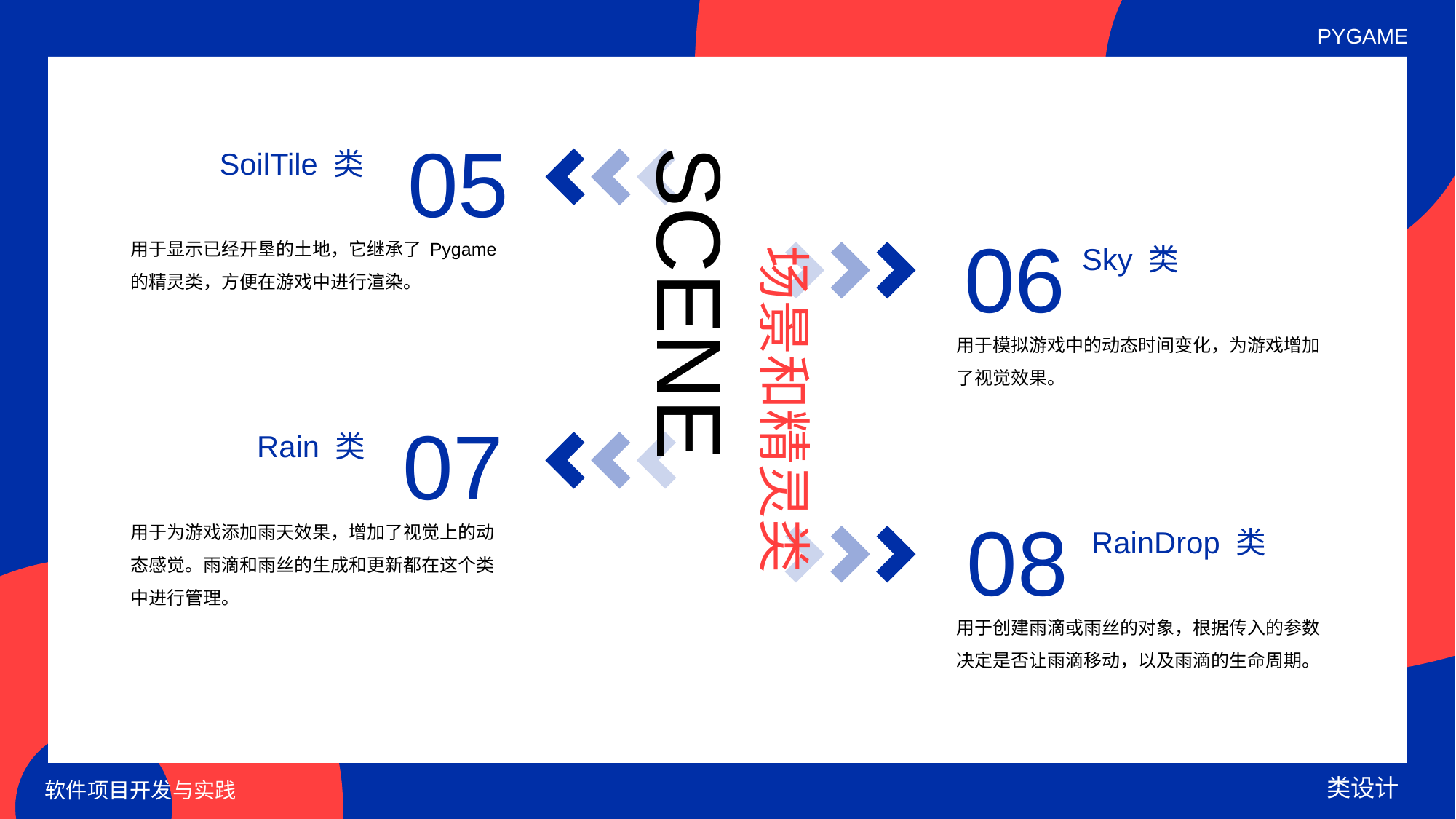

PYGAME

05
场景和精灵类
SCENE

SoilTile 类

06
用于显示已经开垦的土地，它继承了 Pygame 的精灵类，方便在游戏中进行渲染。
Sky 类

用于模拟游戏中的动态时间变化，为游戏增加了视觉效果。
07
Rain 类

08
用于为游戏添加雨天效果，增加了视觉上的动态感觉。雨滴和雨丝的生成和更新都在这个类中进行管理。
RainDrop 类

用于创建雨滴或雨丝的对象，根据传入的参数决定是否让雨滴移动，以及雨滴的生命周期。
类设计
软件项目开发与实践